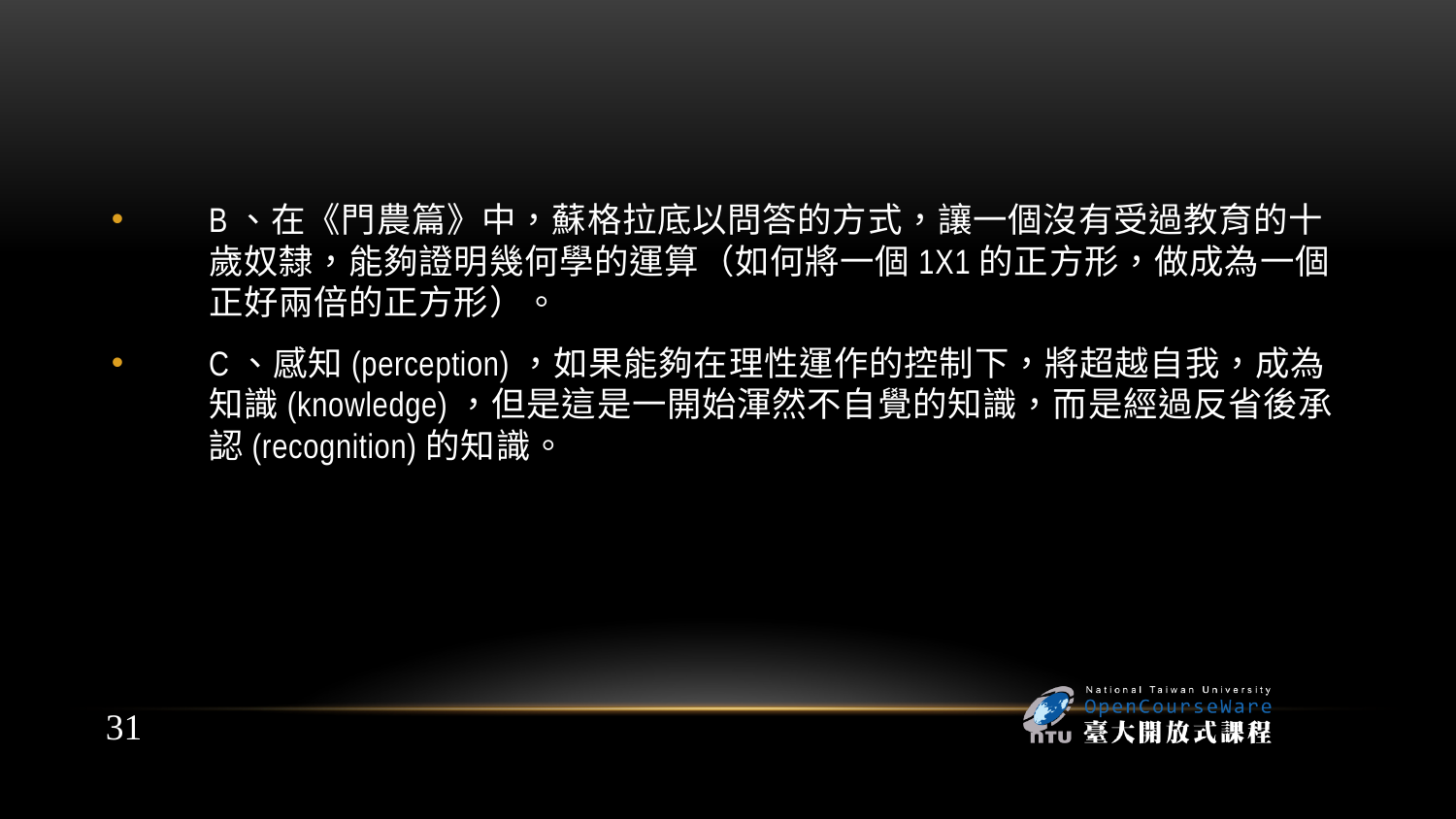

B、在《門農篇》中，蘇格拉底以問答的方式，讓一個沒有受過教育的十歲奴隸，能夠證明幾何學的運算（如何將一個1X1的正方形，做成為一個正好兩倍的正方形）。
C、感知(perception)，如果能夠在理性運作的控制下，將超越自我，成為知識(knowledge)，但是這是一開始渾然不自覺的知識，而是經過反省後承認(recognition)的知識。
31